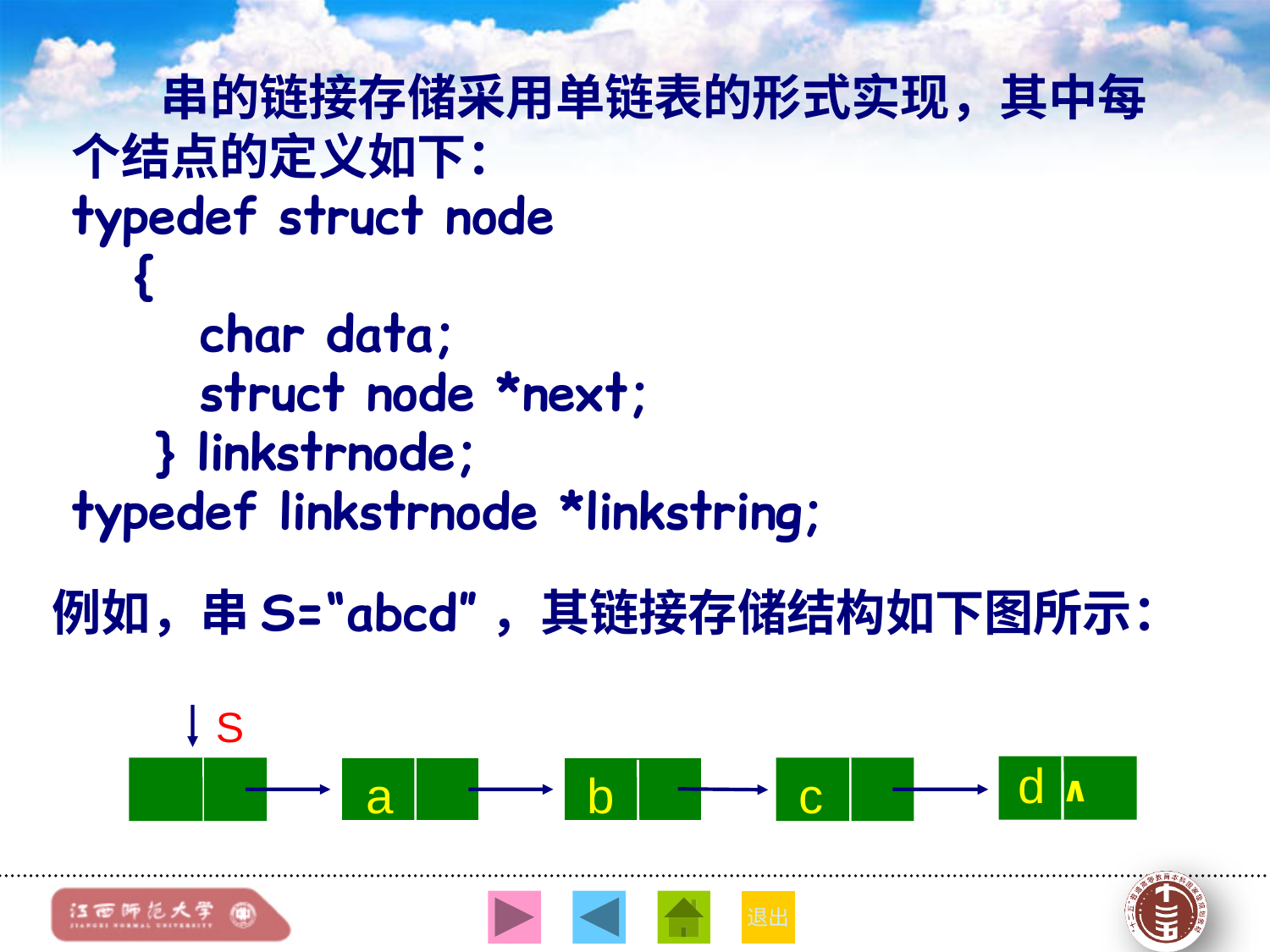

串的链接存储采用单链表的形式实现，其中每个结点的定义如下：
typedef struct node
   {
      char data;
      struct node *next;
    } linkstrnode;
typedef linkstrnode *linkstring;
例如，串S=“abcd”，其链接存储结构如下图所示：
S

d

a

b

c

 ∧